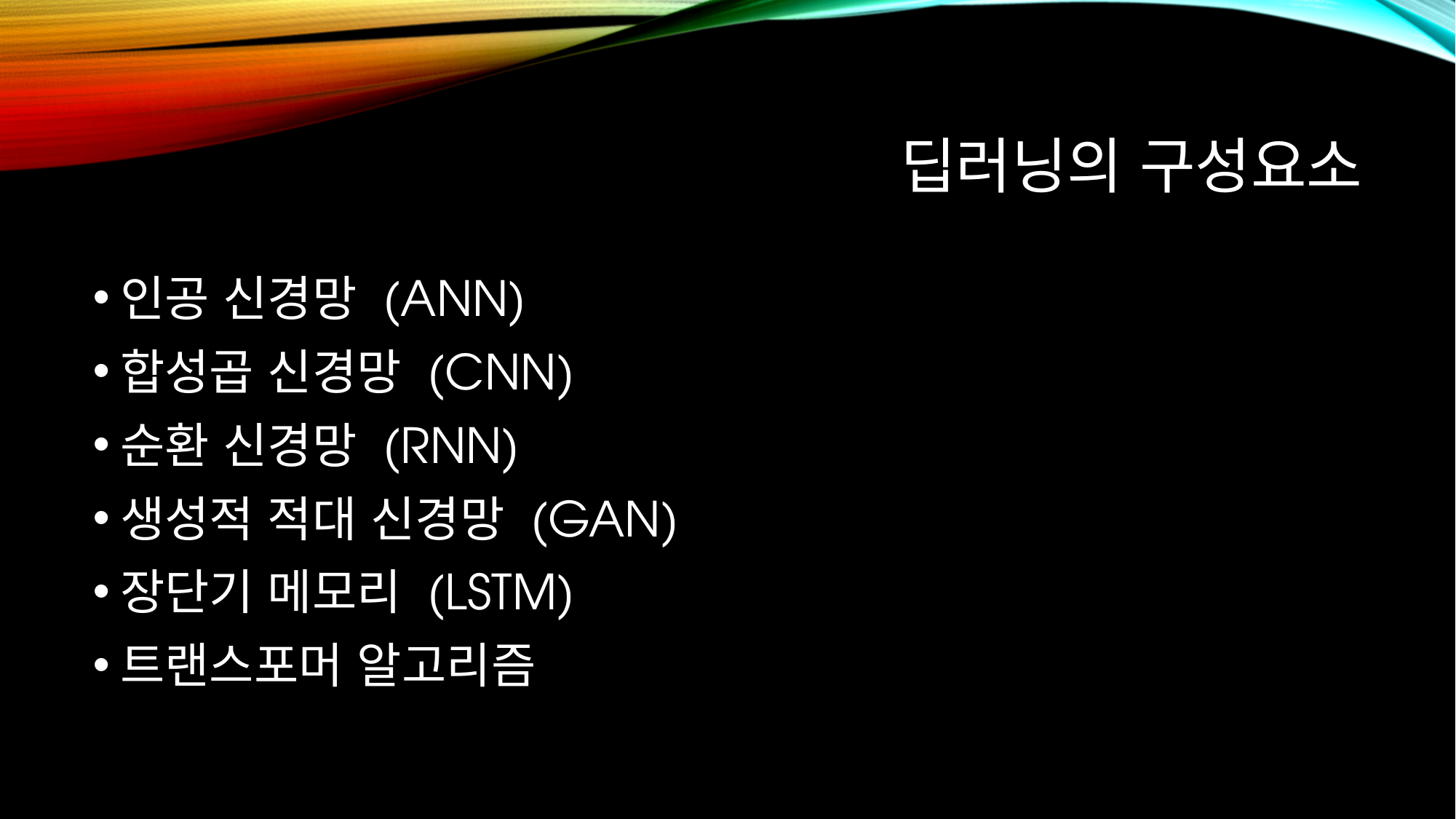

# 딥러닝의 구성요소
인공 신경망 (ANN)
합성곱 신경망 (CNN)
순환 신경망 (RNN)
생성적 적대 신경망 (GAN)
장단기 메모리 (LSTM)
트랜스포머 알고리즘